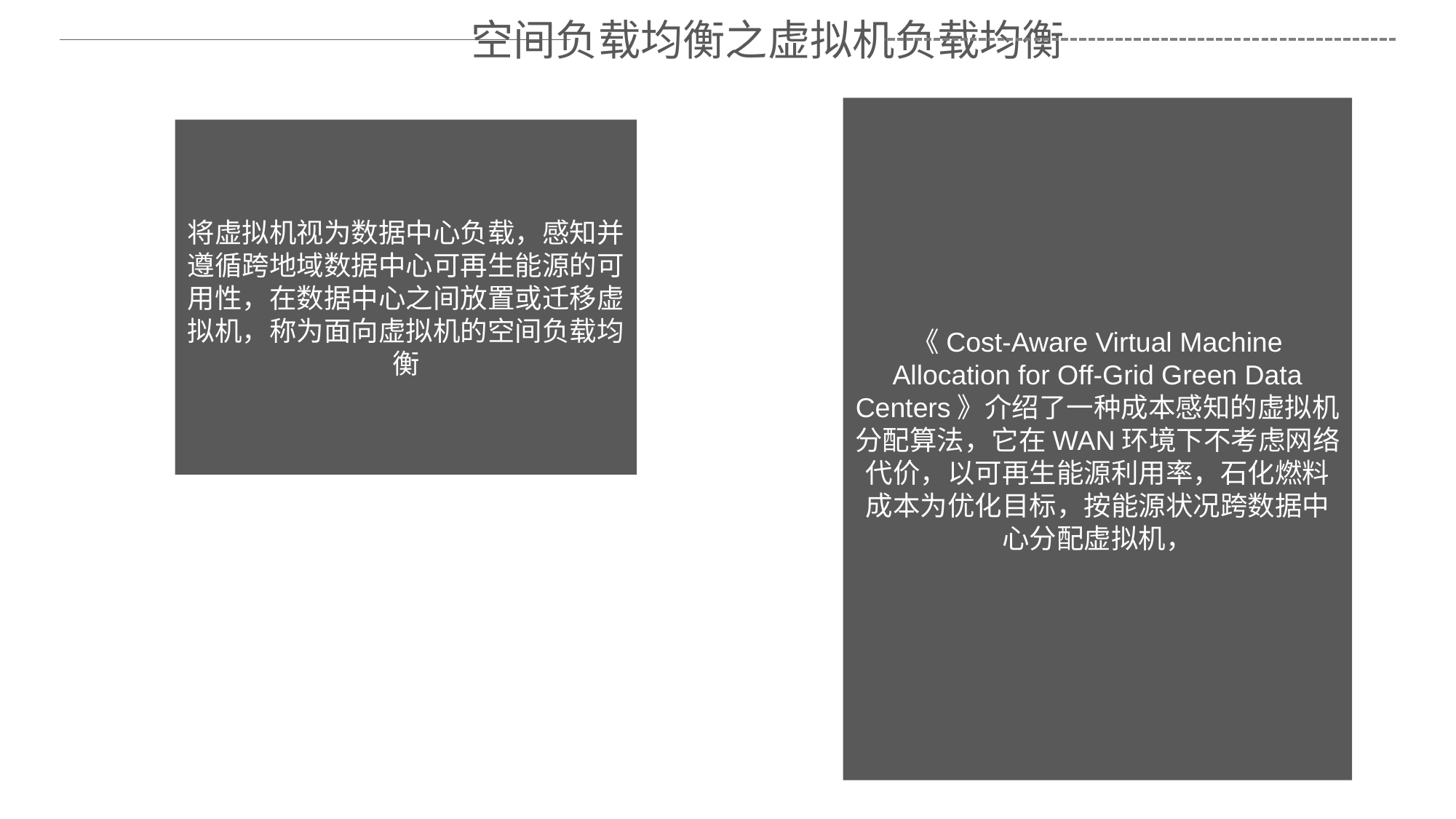

空间负载均衡之虚拟机负载均衡
《Cost-Aware Virtual Machine Allocation for Off-Grid Green Data Centers》介绍了一种成本感知的虚拟机分配算法，它在WAN环境下不考虑网络代价，以可再生能源利用率，石化燃料成本为优化目标，按能源状况跨数据中心分配虚拟机，
将虚拟机视为数据中心负载，感知并遵循跨地域数据中心可再生能源的可用性，在数据中心之间放置或迁移虚拟机，称为面向虚拟机的空间负载均衡